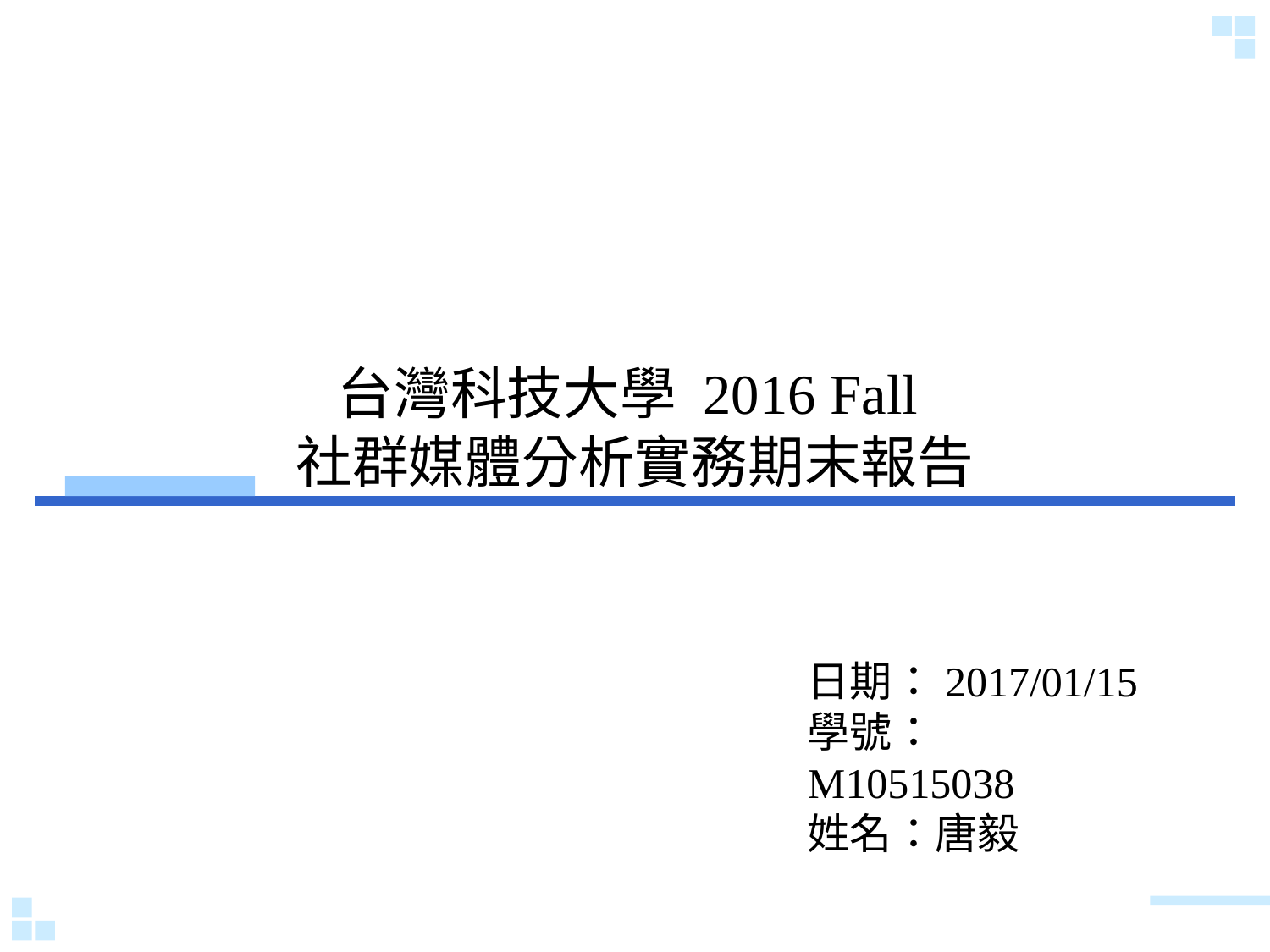

台灣科技大學 2016 Fall
社群媒體分析實務期末報告
日期：2017/01/15
學號：M10515038
姓名：唐毅